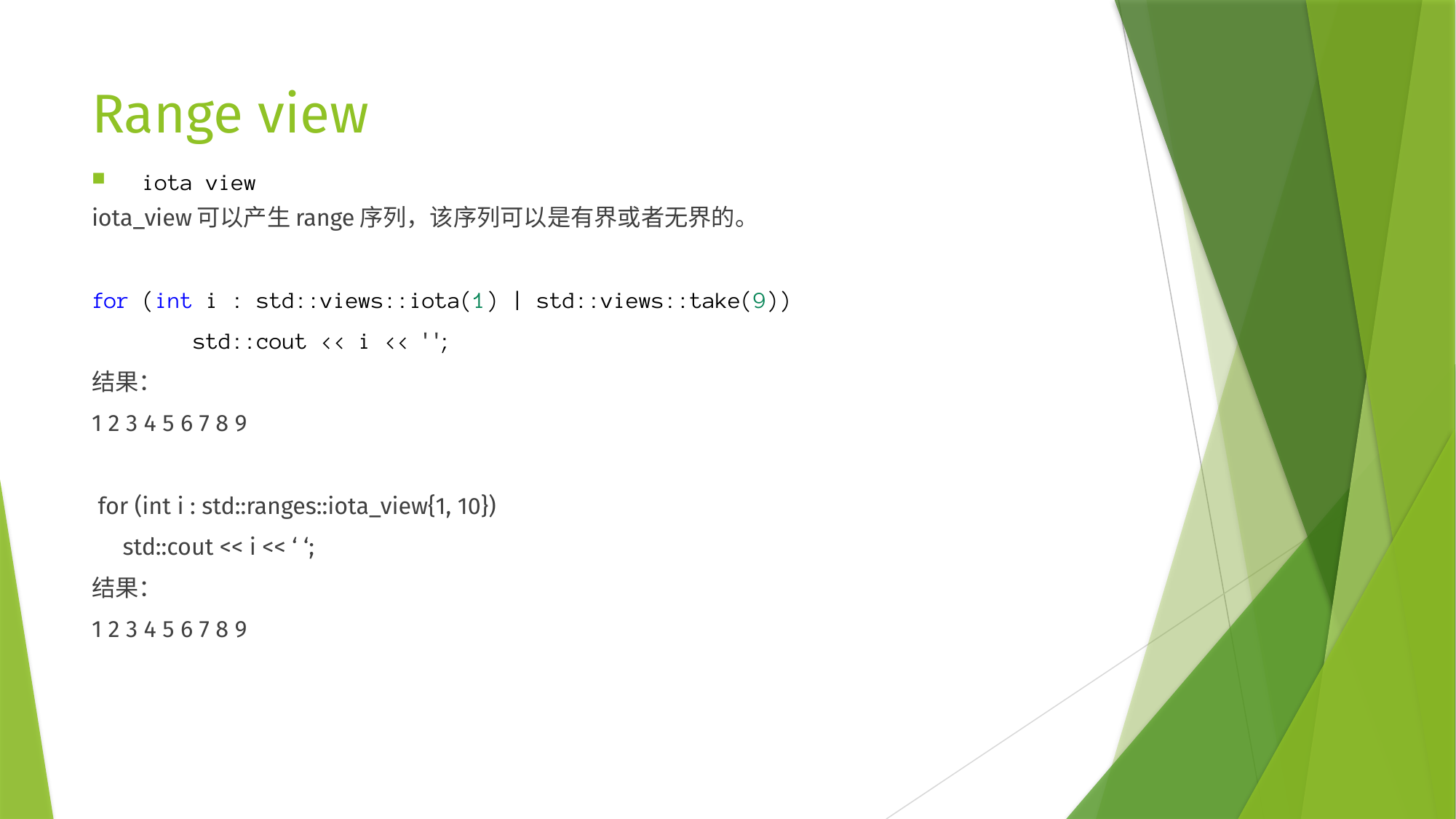

# Range view
 iota view
iota_view可以产生range序列，该序列可以是有界或者无界的。

for (int i : std::views::iota(1) | std::views::take(9))
        std::cout << i << ' ';
结果：
1 2 3 4 5 6 7 8 9

 for (int i : std::ranges::iota_view{1, 10})
     std::cout << i << ‘ ‘;
结果：
1 2 3 4 5 6 7 8 9